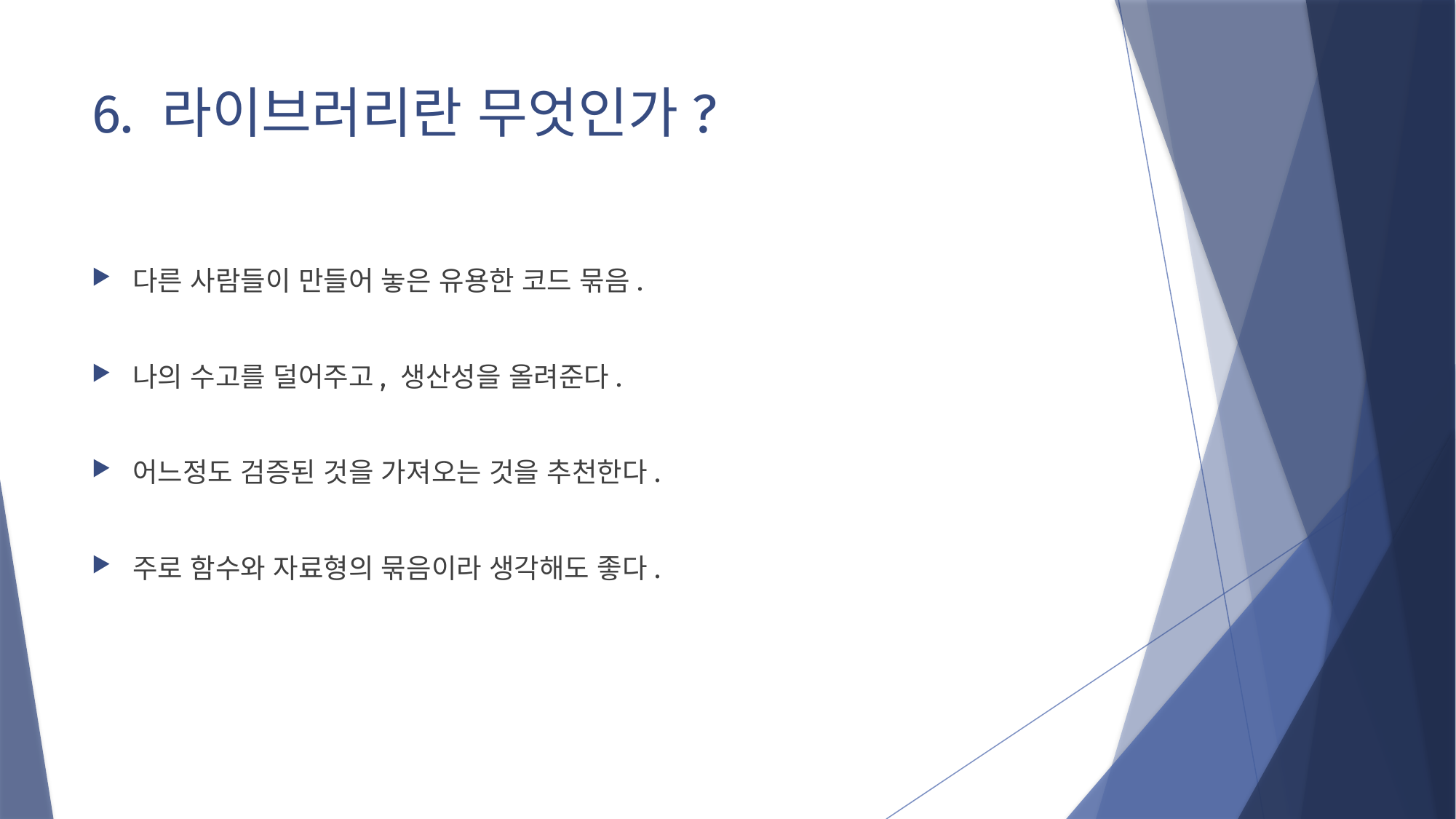

# 6. 라이브러리란 무엇인가?
다른 사람들이 만들어 놓은 유용한 코드 묶음.

나의 수고를 덜어주고, 생산성을 올려준다.

어느정도 검증된 것을 가져오는 것을 추천한다.

주로 함수와 자료형의 묶음이라 생각해도 좋다.